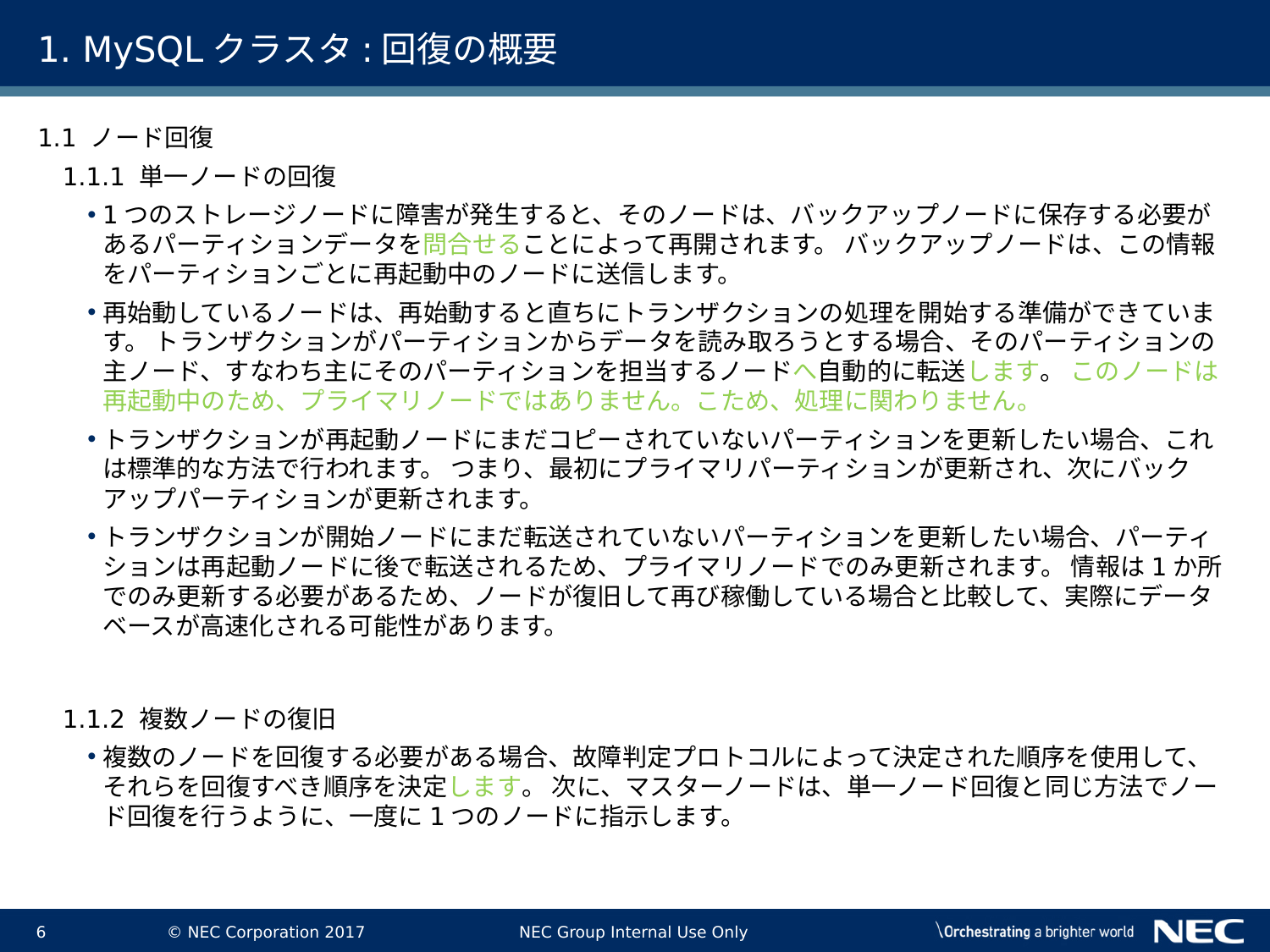

# 1. MySQLクラスタ:回復の概要
1.1 ノード回復
1.1.1 単一ノードの回復
1つのストレージノードに障害が発生すると、そのノードは、バックアップノードに保存する必要があるパーティションデータを問合せることによって再開されます。 バックアップノードは、この情報をパーティションごとに再起動中のノードに送信します。
再始動しているノードは、再始動すると直ちにトランザクションの処理を開始する準備ができています。 トランザクションがパーティションからデータを読み取ろうとする場合、そのパーティションの主ノード、すなわち主にそのパーティションを担当するノードへ自動的に転送します。 このノードは再起動中のため、プライマリノードではありません。こため、処理に関わりません。
トランザクションが再起動ノードにまだコピーされていないパーティションを更新したい場合、これは標準的な方法で行われます。 つまり、最初にプライマリパーティションが更新され、次にバックアップパーティションが更新されます。
トランザクションが開始ノードにまだ転送されていないパーティションを更新したい場合、パーティションは再起動ノードに後で転送されるため、プライマリノードでのみ更新されます。 情報は1か所でのみ更新する必要があるため、ノードが復旧して再び稼働している場合と比較して、実際にデータベースが高速化される可能性があります。

1.1.2 複数ノードの復旧
複数のノードを回復する必要がある場合、故障判定プロトコルによって決定された順序を使用して、それらを回復すべき順序を決定します。 次に、マスターノードは、単一ノード回復と同じ方法でノード回復を行うように、一度に1つのノードに指示します。